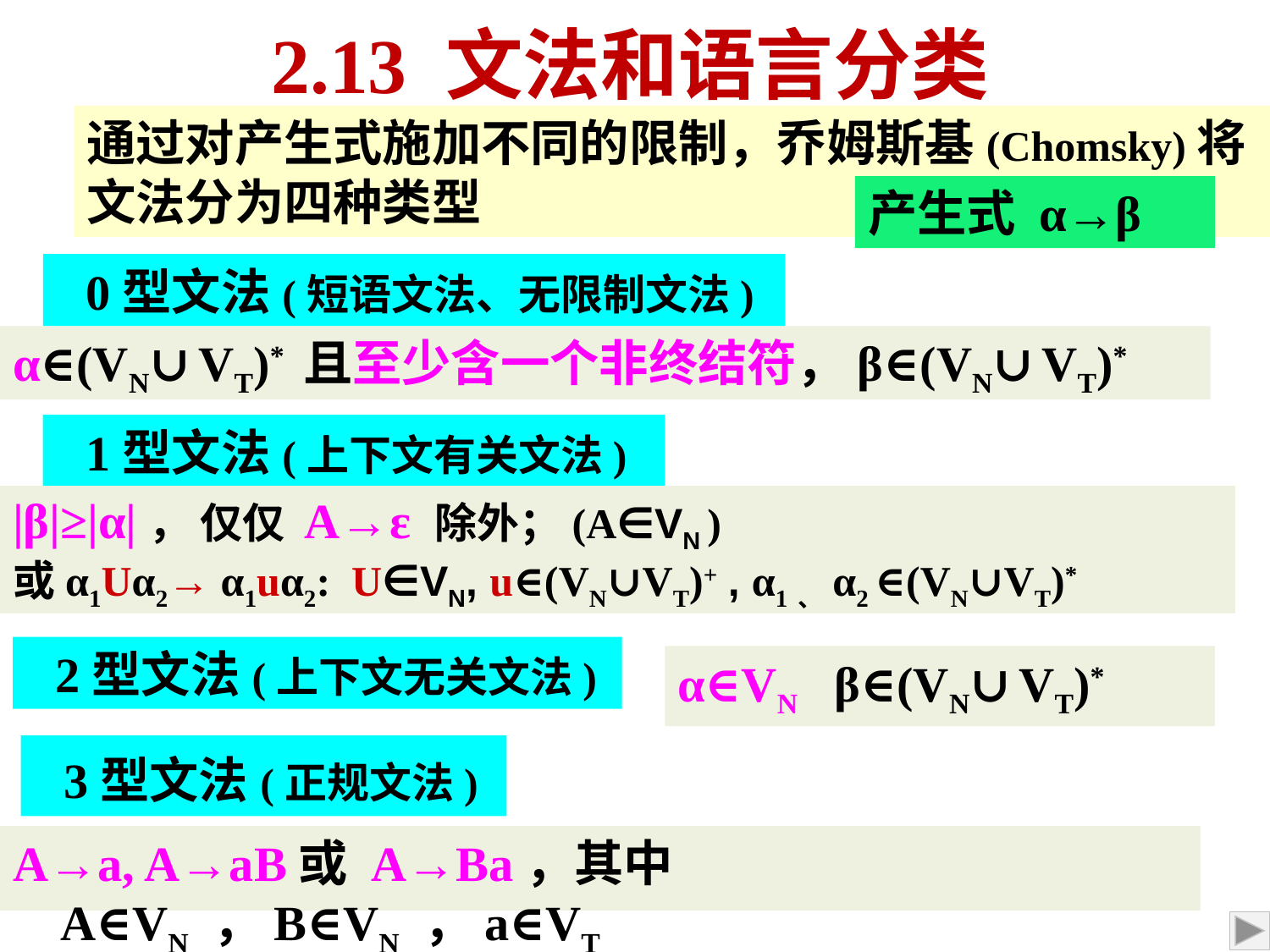

# 2.13 文法和语言分类
通过对产生式施加不同的限制，乔姆斯基(Chomsky)将文法分为四种类型
产生式 α→β
0型文法(短语文法、无限制文法)
α∈(VN∪VT)* 且至少含一个非终结符，β∈(VN∪VT)*
1型文法(上下文有关文法)
|β|≥|α|， 仅仅 A→ε 除外；(A∈VN )
或α1Uα2→ α1uα2:  U∈VN, u∈(VN∪VT)+ , α1、α2 ∈(VN∪VT)*
2型文法(上下文无关文法)
α∈VN   β∈(VN∪VT)*
3型文法(正规文法)
A→a, A→aB或 A→Ba，其中A∈VN ，B∈VN ，a∈VT